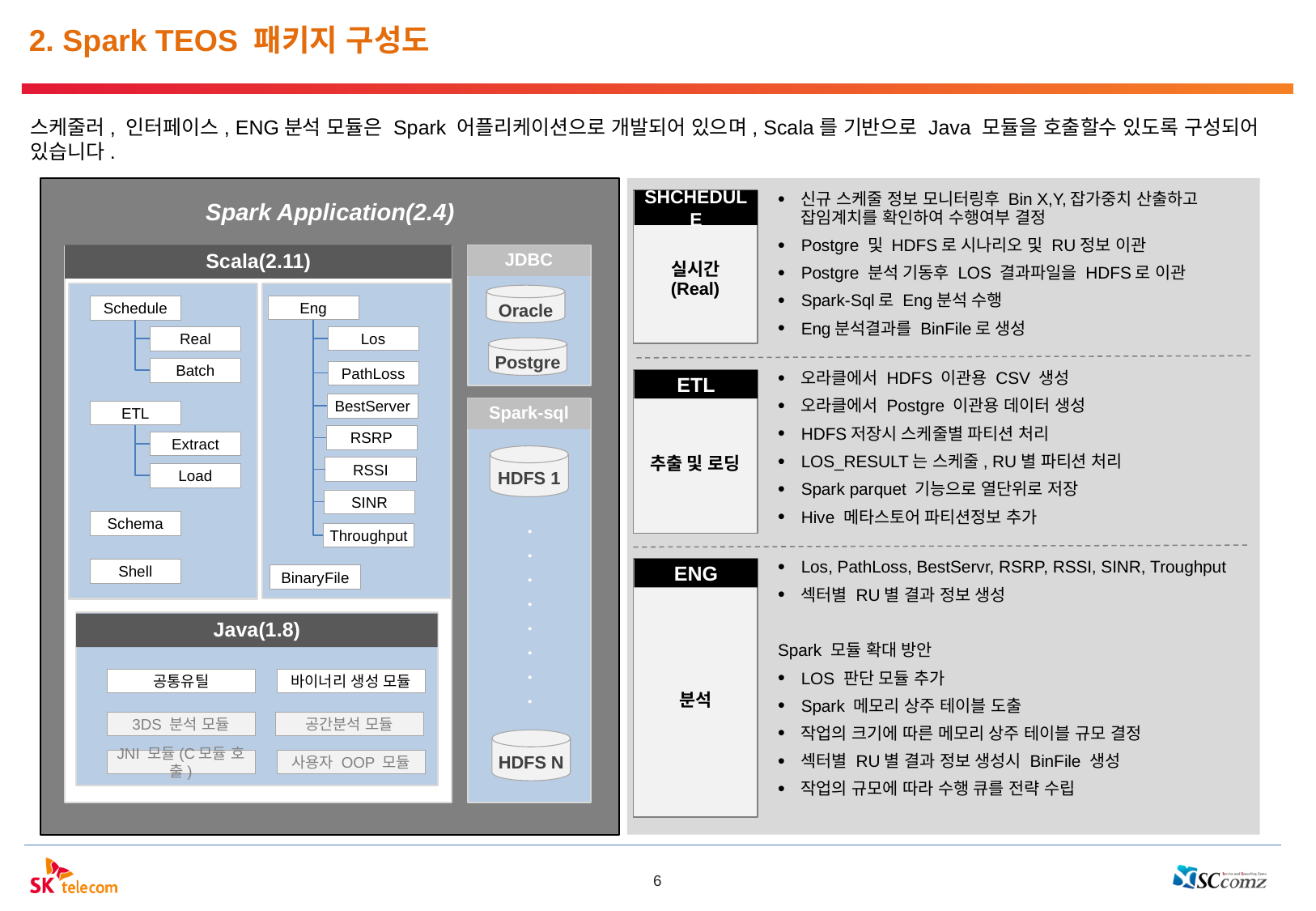

2. Spark TEOS 패키지 구성도
스케줄러, 인터페이스, ENG분석 모듈은 Spark 어플리케이션으로 개발되어 있으며, Scala를 기반으로 Java 모듈을 호출할수 있도록 구성되어 있습니다.

실시간
(Real)
SHCHEDULE
Spark Application(2.4)
신규 스케줄 정보 모니터링후 Bin X,Y,잡가중치 산출하고 잡임계치를 확인하여 수행여부 결정
Postgre 및 HDFS로 시나리오 및 RU정보 이관
Postgre 분석 기동후 LOS 결과파일을 HDFS로 이관
Spark-Sql로 Eng분석 수행
Eng분석결과를 BinFile로 생성
Scala(2.11)
JDBC

Oracle

Eng
Schedule
Los
Real
Postgre
Batch
PathLoss

추출 및 로딩
ETL
오라클에서 HDFS 이관용 CSV 생성
오라클에서 Postgre 이관용 데이터 생성
HDFS저장시 스케줄별 파티션 처리
LOS_RESULT는 스케줄, RU별 파티션 처리
Spark parquet 기능으로 열단위로 저장
Hive 메타스토어 파티션정보 추가
BestServer
Spark-sql

ETL
RSRP
Extract
HDFS 1
RSSI
Load
SINR
.
.
.
.
.
.
.
.
Schema
Throughput

분석
Los, PathLoss, BestServr, RSRP, RSSI, SINR, Troughput
섹터별 RU별 결과 정보 생성

Spark 모듈 확대 방안
LOS 판단 모듈 추가
Spark 메모리 상주 테이블 도출
작업의 크기에 따른 메모리 상주 테이블 규모 결정
섹터별 RU별 결과 정보 생성시 BinFile 생성
작업의 규모에 따라 수행 큐를 전략 수립

ENG
Shell
BinaryFile

Java(1.8)
공통유틸
바이너리 생성 모듈
3DS 분석 모듈
공간분석 모듈
HDFS N
JNI 모듈(C모듈 호출)
사용자 OOP 모듈